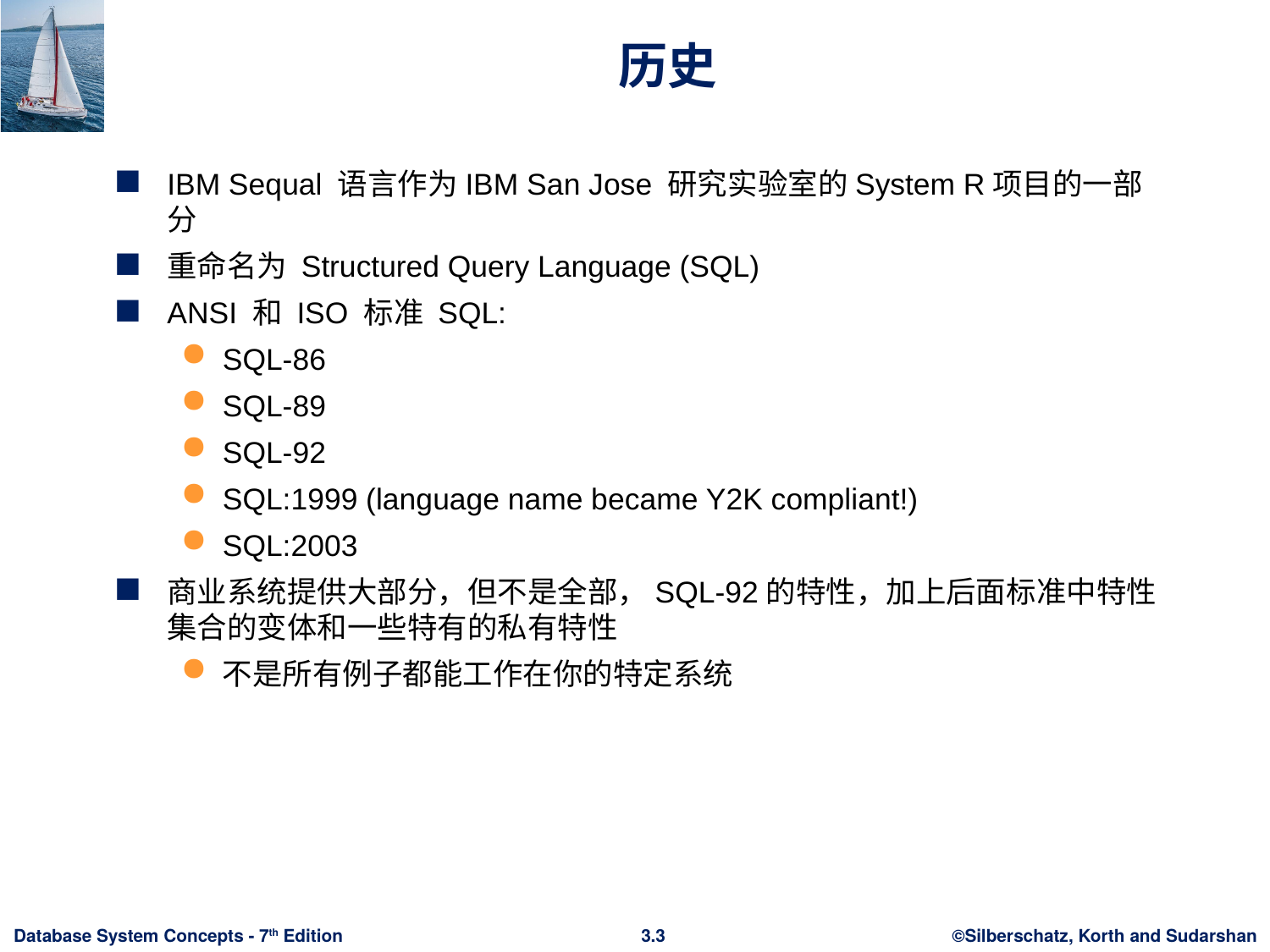

# 历史
IBM Sequal 语言作为IBM San Jose 研究实验室的System R项目的一部分
重命名为 Structured Query Language (SQL)
ANSI 和 ISO 标准 SQL:
SQL-86
SQL-89
SQL-92
SQL:1999 (language name became Y2K compliant!)
SQL:2003
商业系统提供大部分，但不是全部，SQL-92的特性，加上后面标准中特性集合的变体和一些特有的私有特性
不是所有例子都能工作在你的特定系统